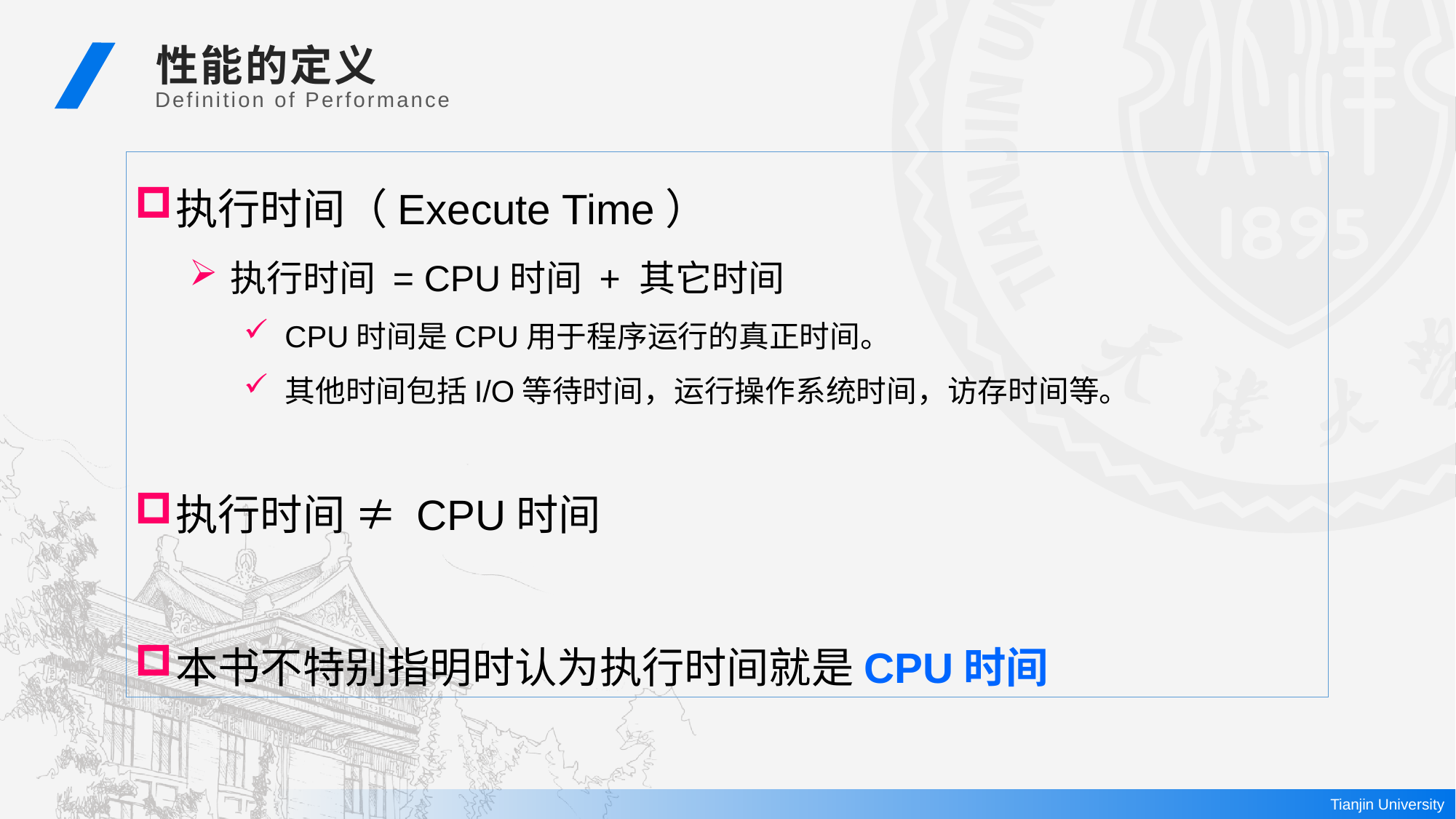

性能的定义
   Definition of Performance
执行时间（Execute Time）
执行时间 = CPU时间 + 其它时间
CPU时间是CPU用于程序运行的真正时间。
其他时间包括I/O等待时间，运行操作系统时间，访存时间等。

执行时间 ≠ CPU时间

本书不特别指明时认为执行时间就是CPU时间